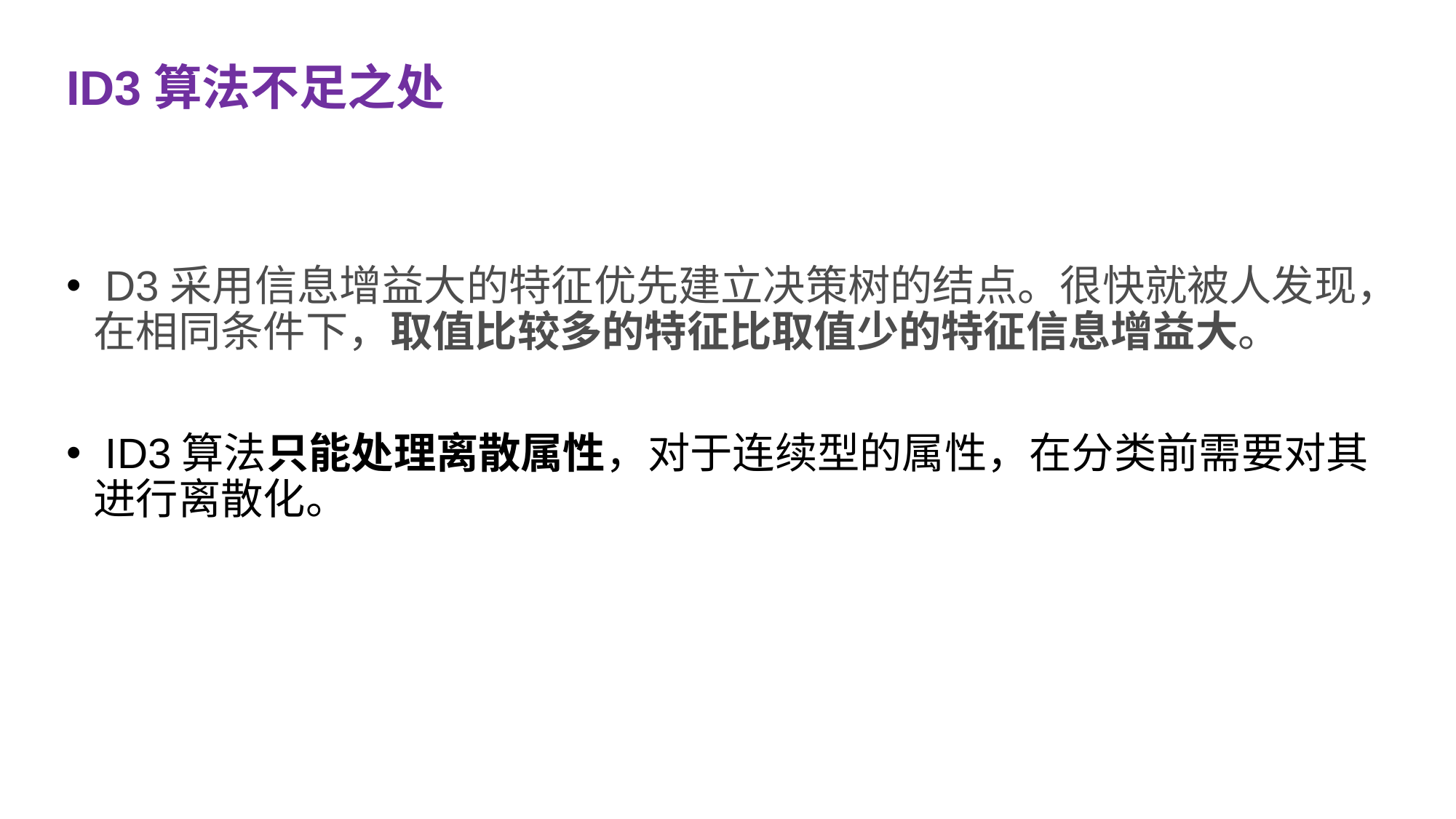

ID3算法不足之处

 D3采用信息增益大的特征优先建立决策树的结点。很快就被人发现，在相同条件下，取值比较多的特征比取值少的特征信息增益大。

 ID3算法只能处理离散属性，对于连续型的属性，在分类前需要对其进行离散化。